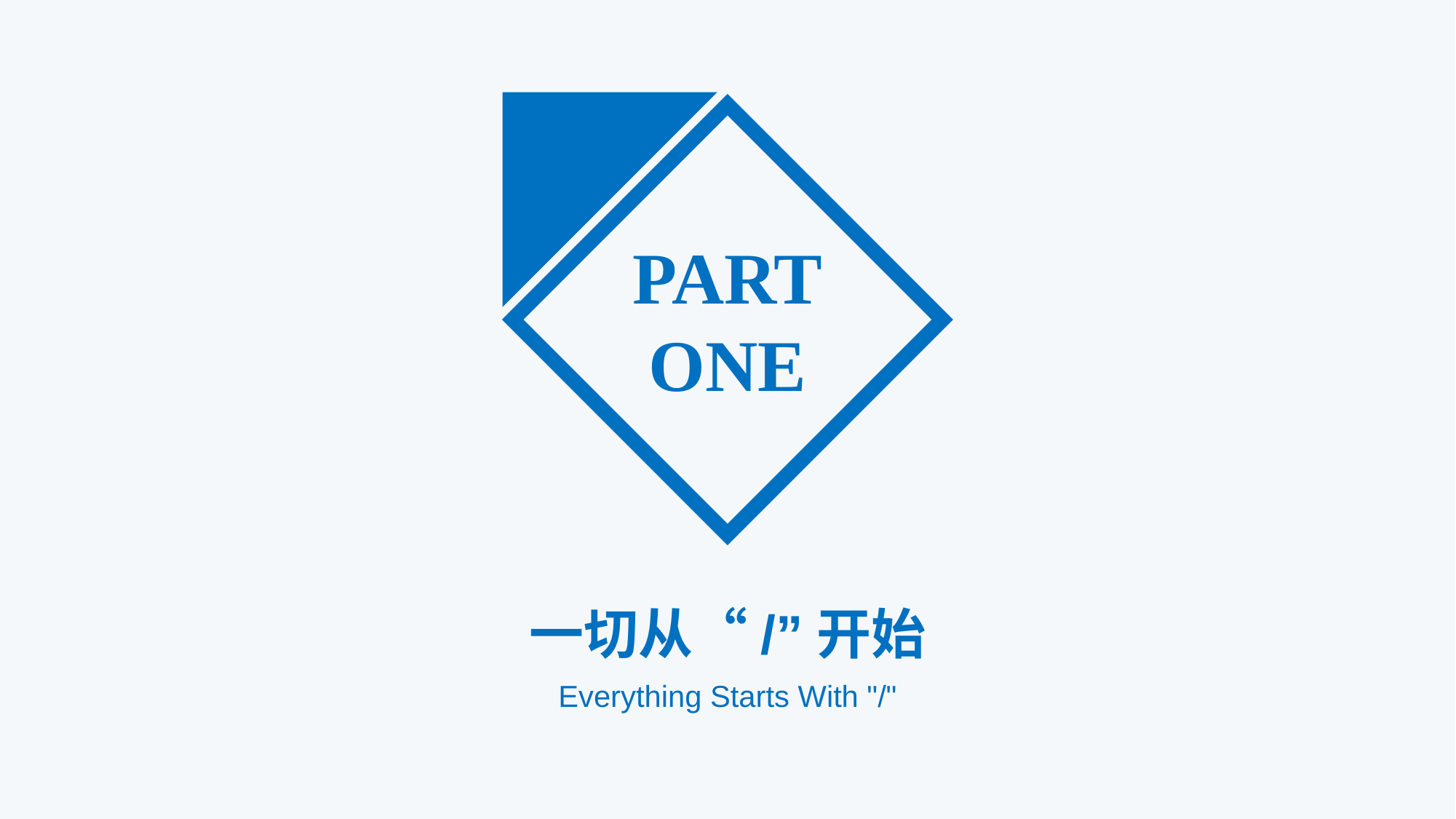

PART
ONE
一切从“/”开始
Everything Starts With "/"